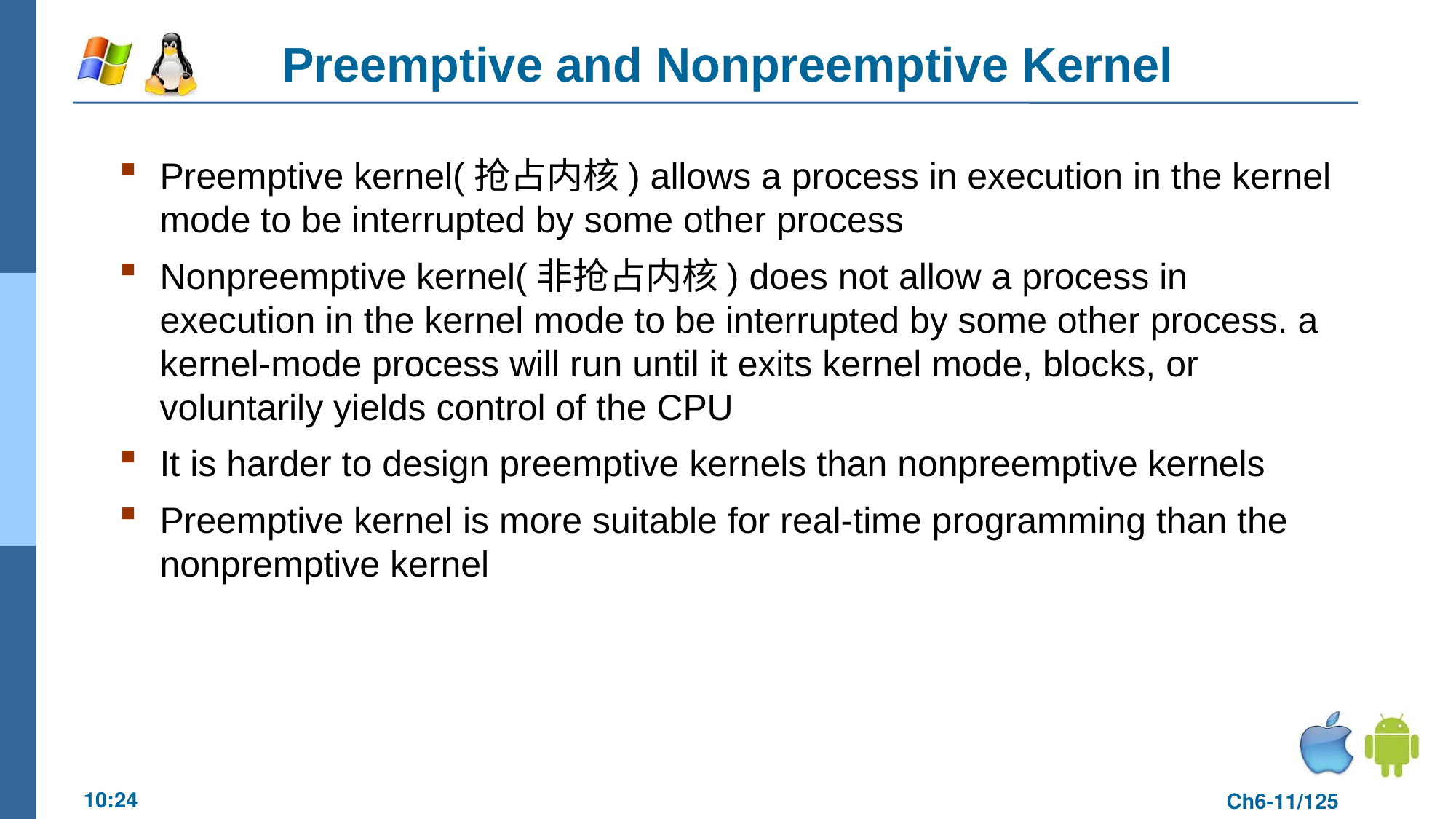

# Preemptive and Nonpreemptive Kernel
Preemptive kernel(抢占内核) allows a process in execution in the kernel mode to be interrupted by some other process
Nonpreemptive kernel(非抢占内核) does not allow a process in execution in the kernel mode to be interrupted by some other process. a kernel-mode process will run until it exits kernel mode, blocks, or voluntarily yields control of the CPU
It is harder to design preemptive kernels than nonpreemptive kernels
Preemptive kernel is more suitable for real-time programming than the nonpremptive kernel